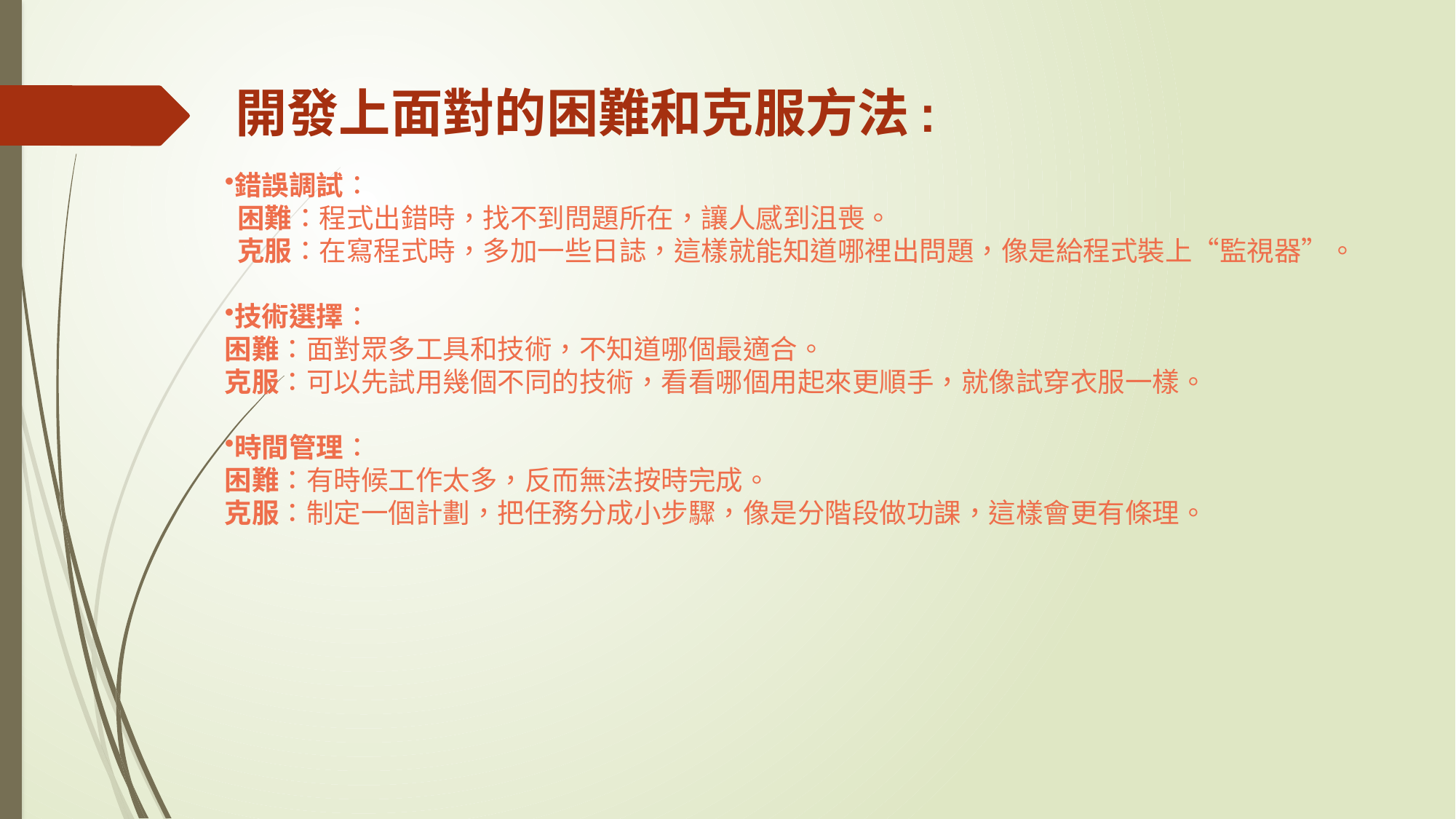

# 開發上面對的困難和克服方法:
錯誤調試：
 困難：程式出錯時，找不到問題所在，讓人感到沮喪。
 克服：在寫程式時，多加一些日誌，這樣就能知道哪裡出問題，像是給程式裝上“監視器”。

技術選擇：
困難：面對眾多工具和技術，不知道哪個最適合。
克服：可以先試用幾個不同的技術，看看哪個用起來更順手，就像試穿衣服一樣。

時間管理：
困難：有時候工作太多，反而無法按時完成。
克服：制定一個計劃，把任務分成小步驟，像是分階段做功課，這樣會更有條理。